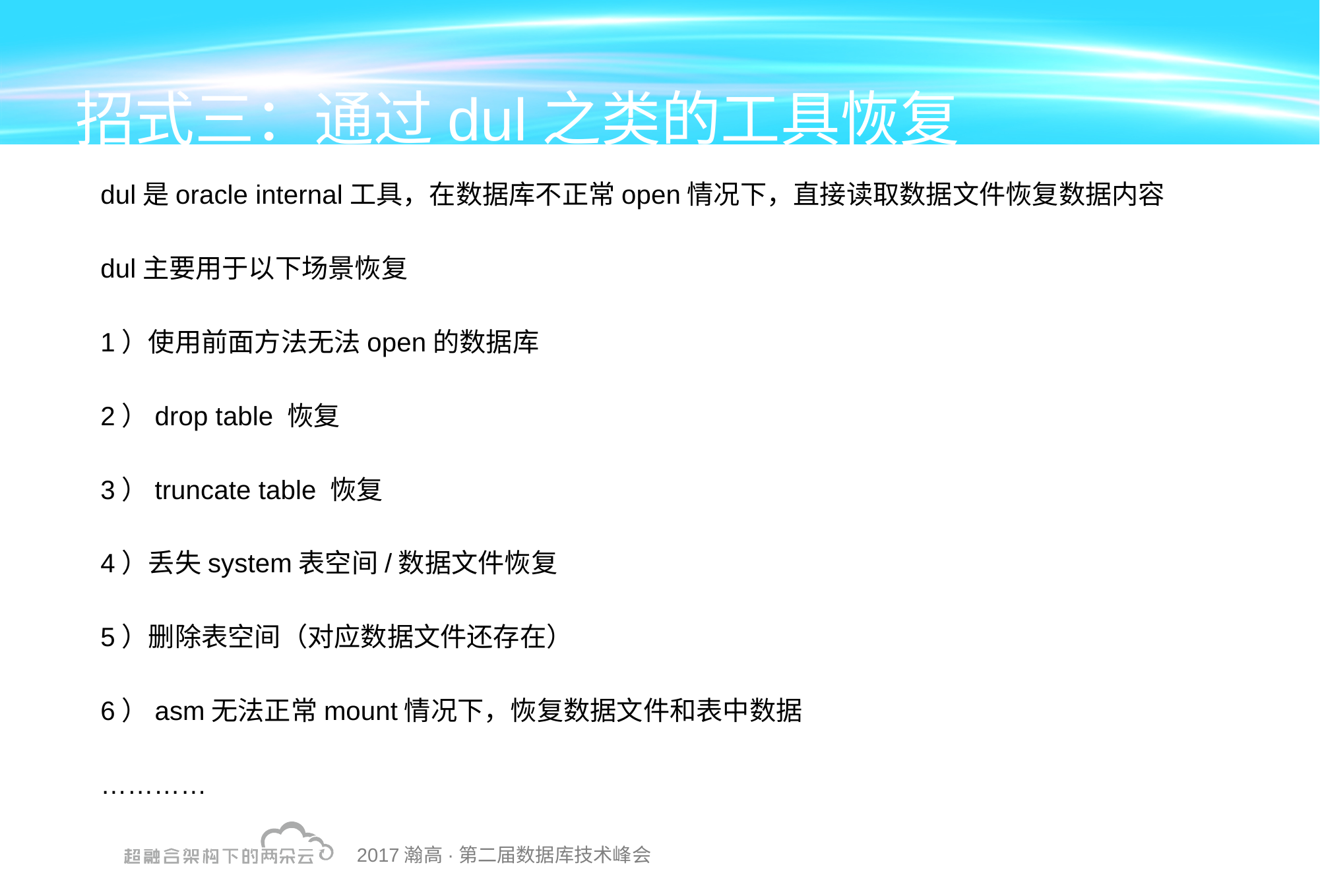

# 招式三：通过dul之类的工具恢复
dul是oracle internal工具，在数据库不正常open情况下，直接读取数据文件恢复数据内容
dul主要用于以下场景恢复
1）使用前面方法无法open的数据库
2）drop table 恢复
3）truncate table 恢复
4）丢失system表空间/数据文件恢复
5）删除表空间（对应数据文件还存在）
6）asm无法正常mount情况下，恢复数据文件和表中数据
…………